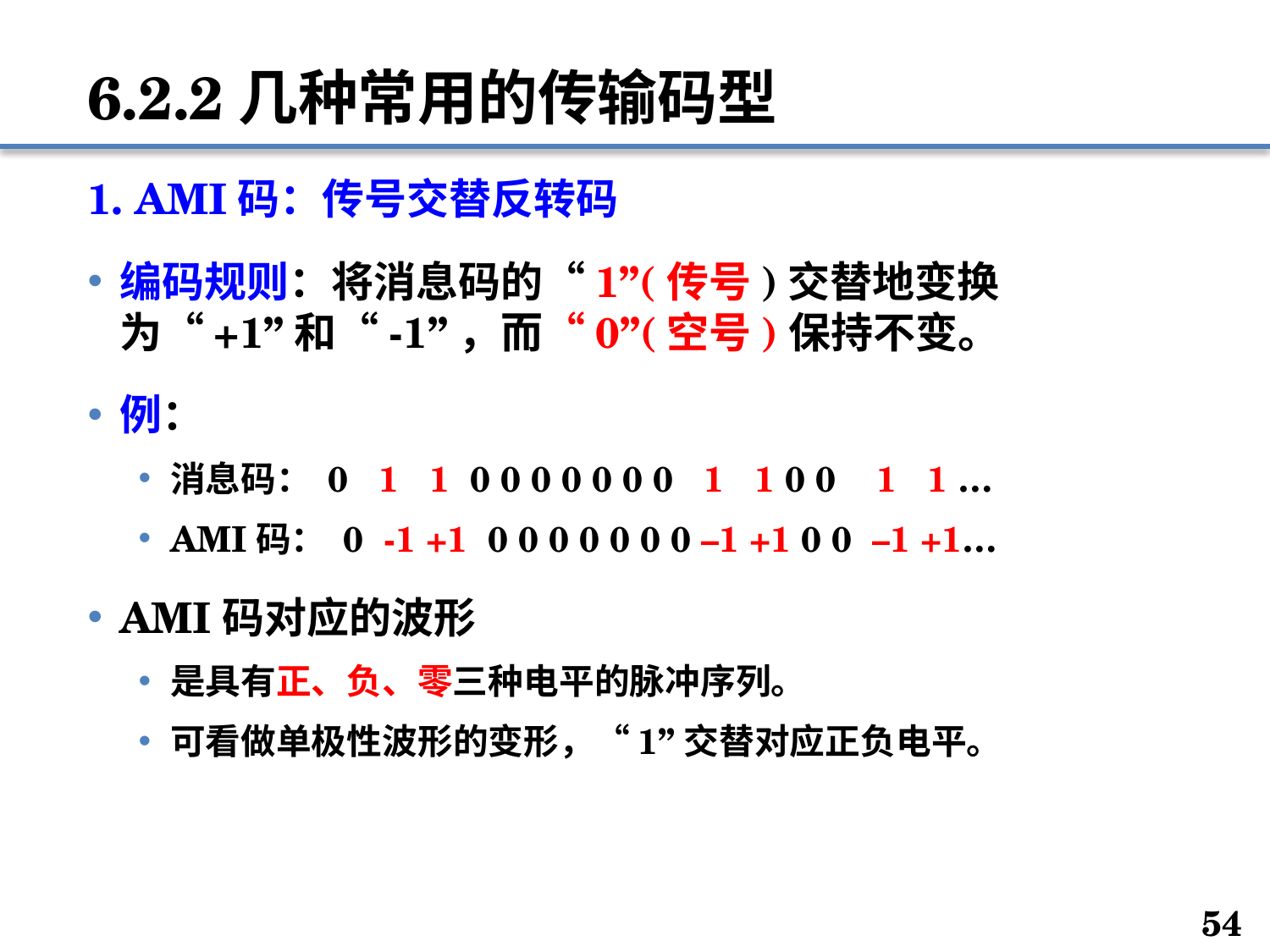

# 6.2.2几种常用的传输码型
1. AMI码：传号交替反转码
编码规则：将消息码的“1”(传号)交替地变换为“+1”和“-1”，而“0”(空号)保持不变。
例：
消息码： 0   1   1  0 0 0 0 0 0 0   1   1 0 0    1   1 …
AMI码： 0  -1 +1  0 0 0 0 0 0 0 –1 +1 0 0  –1 +1…
AMI码对应的波形
是具有正、负、零三种电平的脉冲序列。
可看做单极性波形的变形，“1”交替对应正负电平。
54